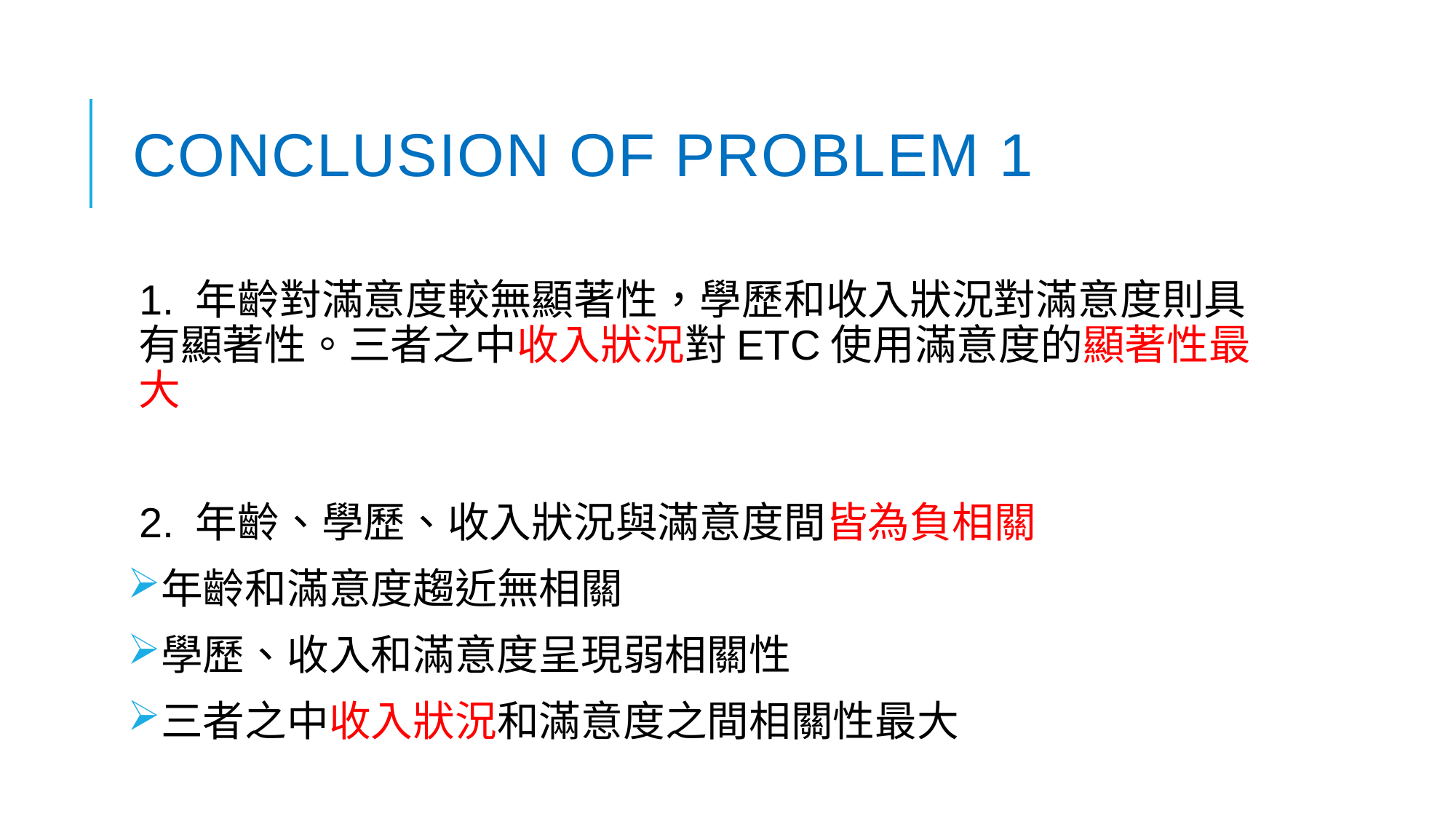

# Conclusion of problem 1
1. 年齡對滿意度較無顯著性，學歷和收入狀況對滿意度則具有顯著性。三者之中收入狀況對ETC使用滿意度的顯著性最大

2. 年齡、學歷、收入狀況與滿意度間皆為負相關
年齡和滿意度趨近無相關
學歷、收入和滿意度呈現弱相關性
三者之中收入狀況和滿意度之間相關性最大